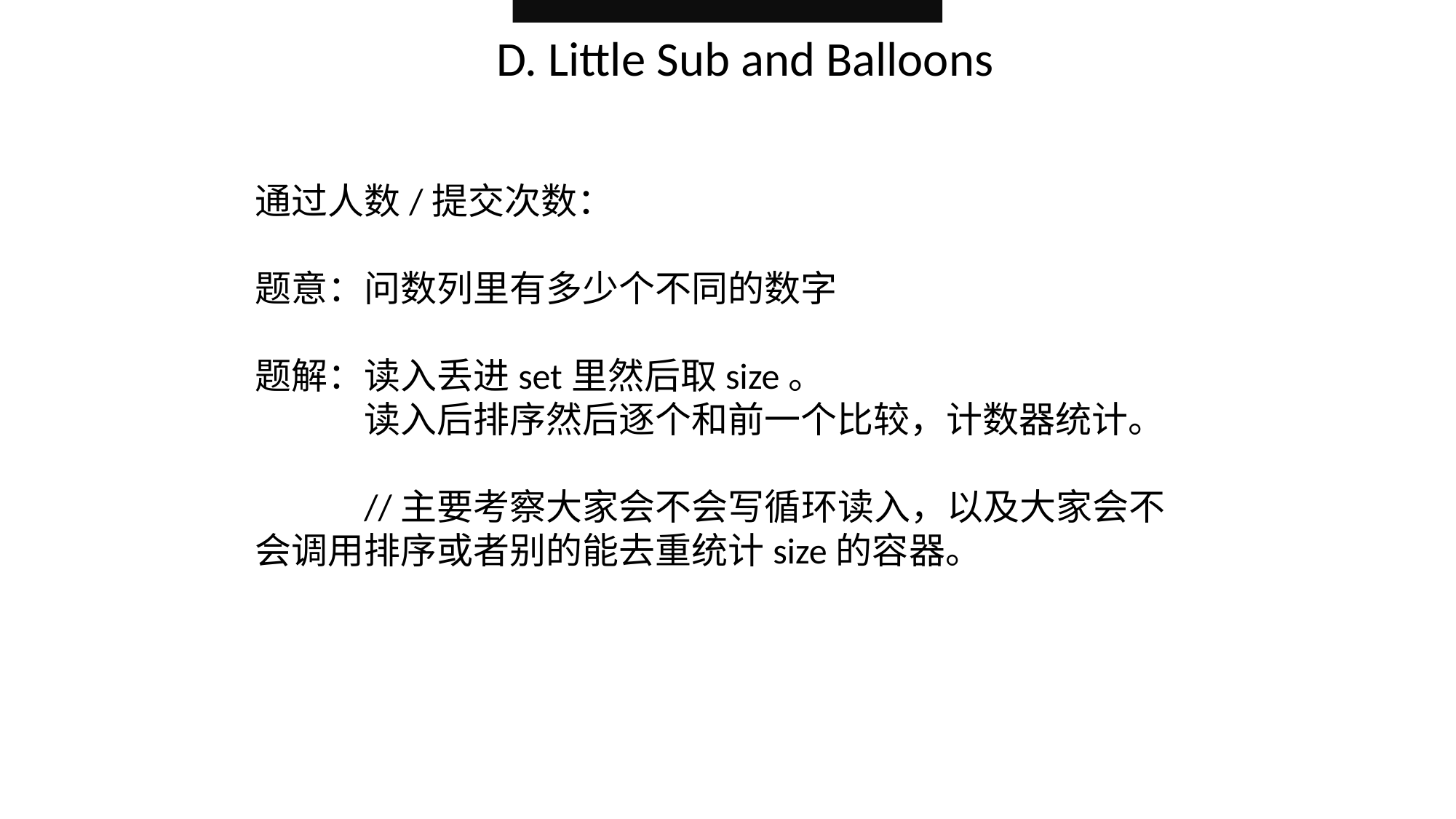

D. Little Sub and Balloons
通过人数/提交次数：

题意：问数列里有多少个不同的数字

题解：读入丢进set里然后取size。
	读入后排序然后逐个和前一个比较，计数器统计。

	//主要考察大家会不会写循环读入，以及大家会不会调用排序或者别的能去重统计size的容器。